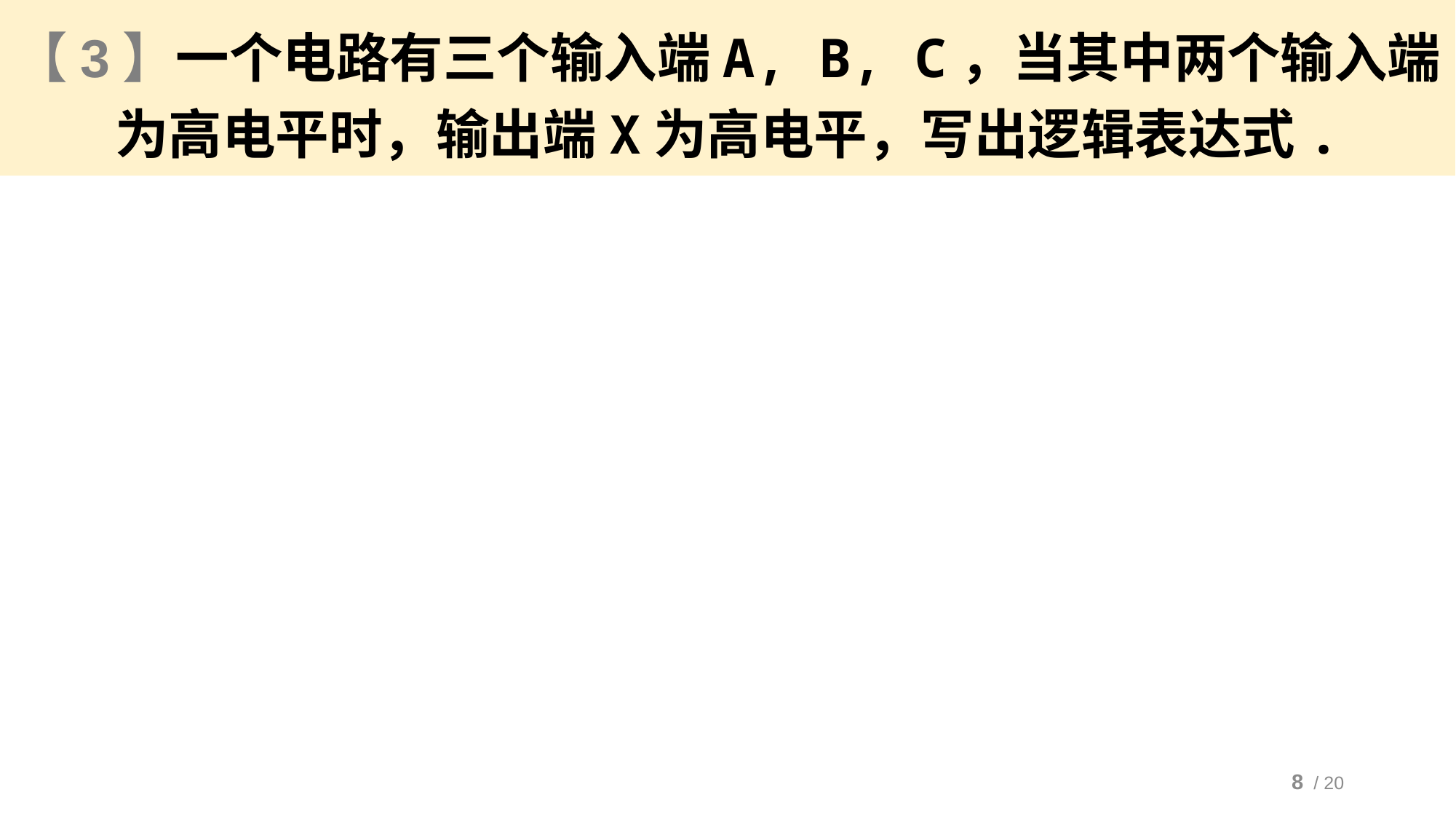

# 【3】一个电路有三个输入端A, B, C，当其中两个输入端 为高电平时，输出端X为高电平，写出逻辑表达式.
8  / 20